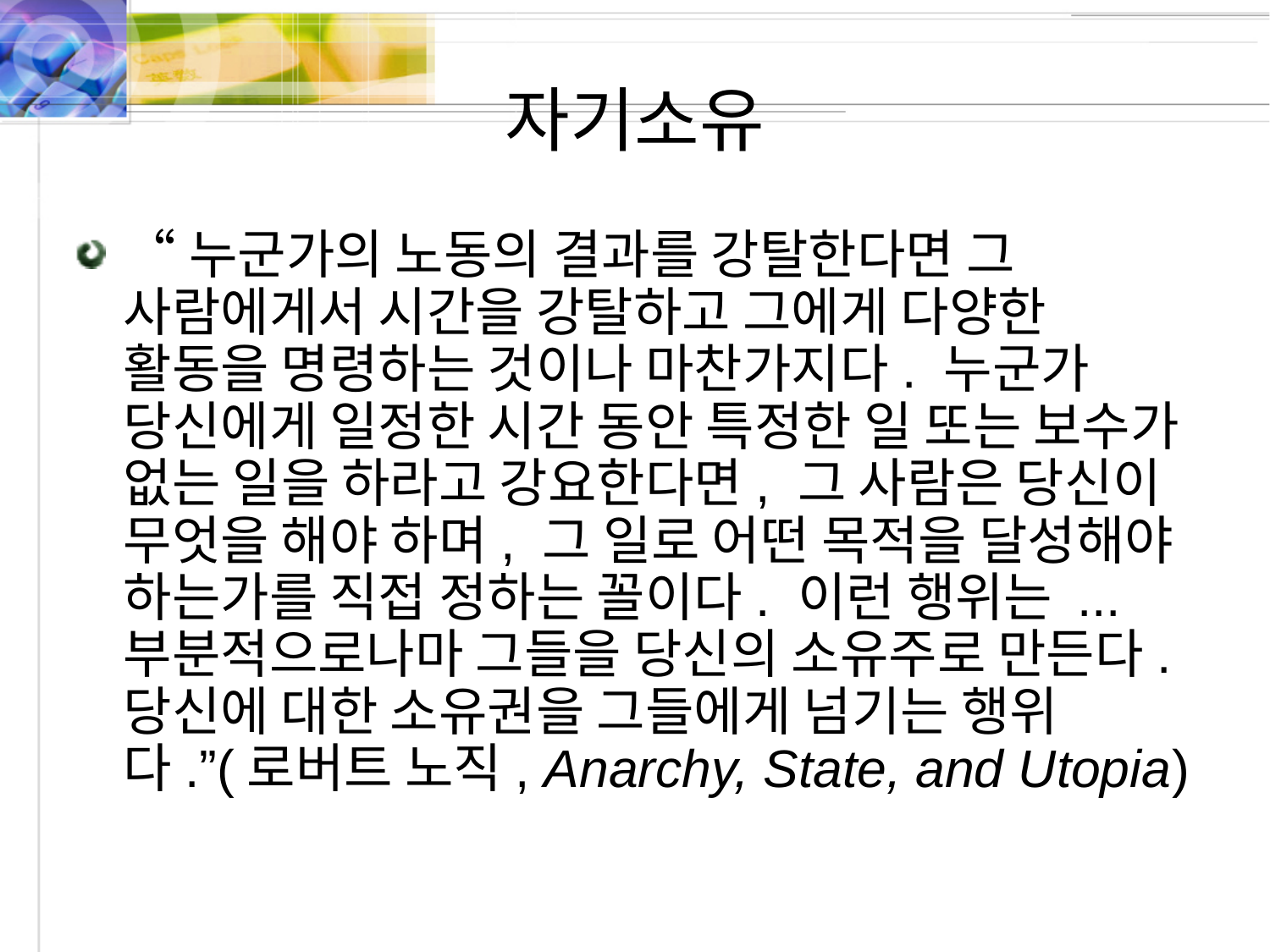

자기소유
“누군가의 노동의 결과를 강탈한다면 그 사람에게서 시간을 강탈하고 그에게 다양한 활동을 명령하는 것이나 마찬가지다. 누군가 당신에게 일정한 시간 동안 특정한 일 또는 보수가 없는 일을 하라고 강요한다면, 그 사람은 당신이 무엇을 해야 하며, 그 일로 어떤 목적을 달성해야 하는가를 직접 정하는 꼴이다. 이런 행위는 ... 부분적으로나마 그들을 당신의 소유주로 만든다. 당신에 대한 소유권을 그들에게 넘기는 행위다.”(로버트 노직, Anarchy, State, and Utopia)‏